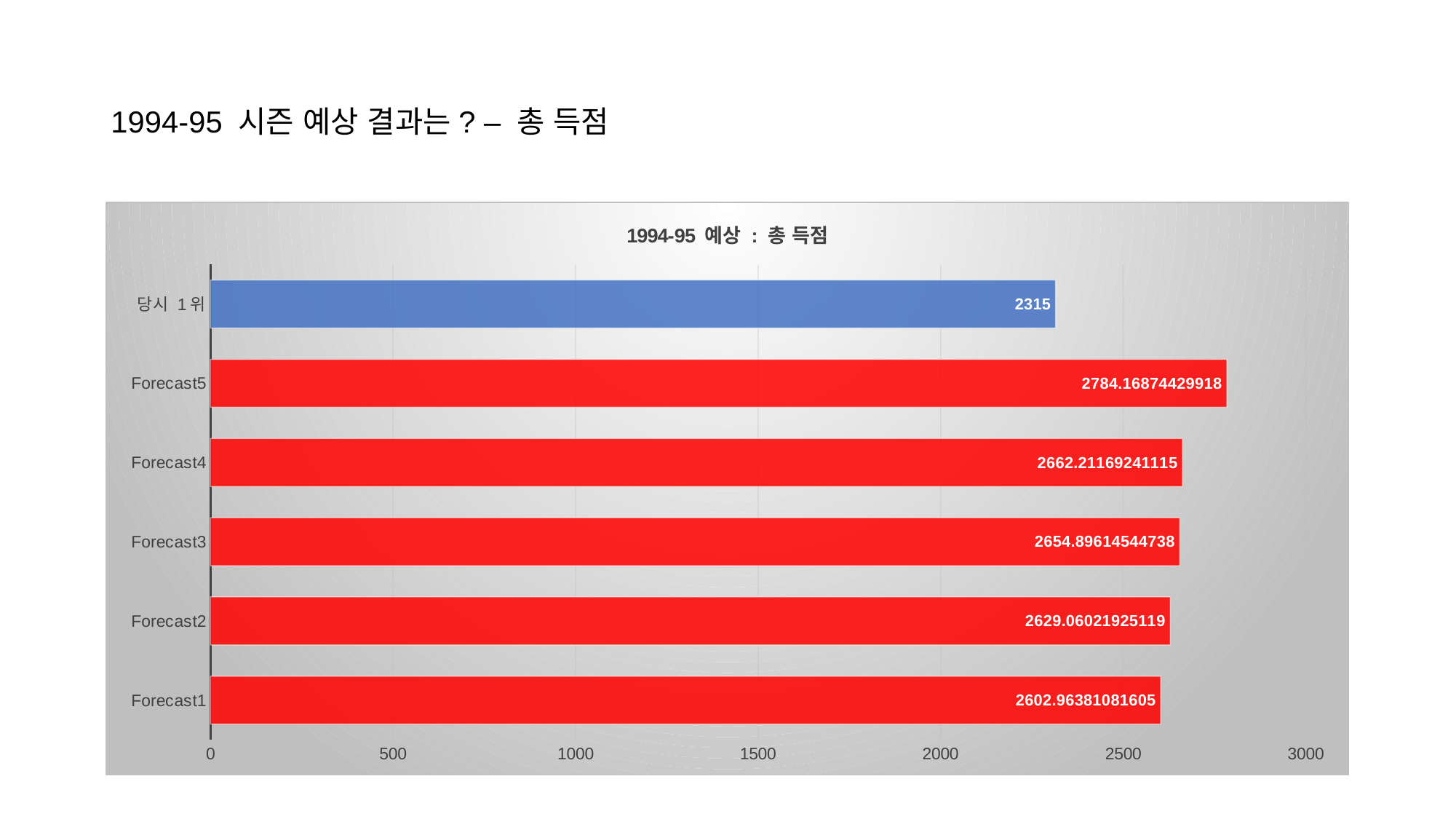

# 1994-95 시즌 예상 결과는? – 총 득점

### Chart: 1994-95 예상 : 총 득점

| Category | Points |
|---|---|
| Forecast1 | 2602.96381081605 |
| Forecast2 | 2629.0602192511865 |
| Forecast3 | 2654.896145447384 |
| Forecast4 | 2662.2116924111515 |
| Forecast5 | 2784.168744299179 |
| 당시 1위 | 2315.0 |